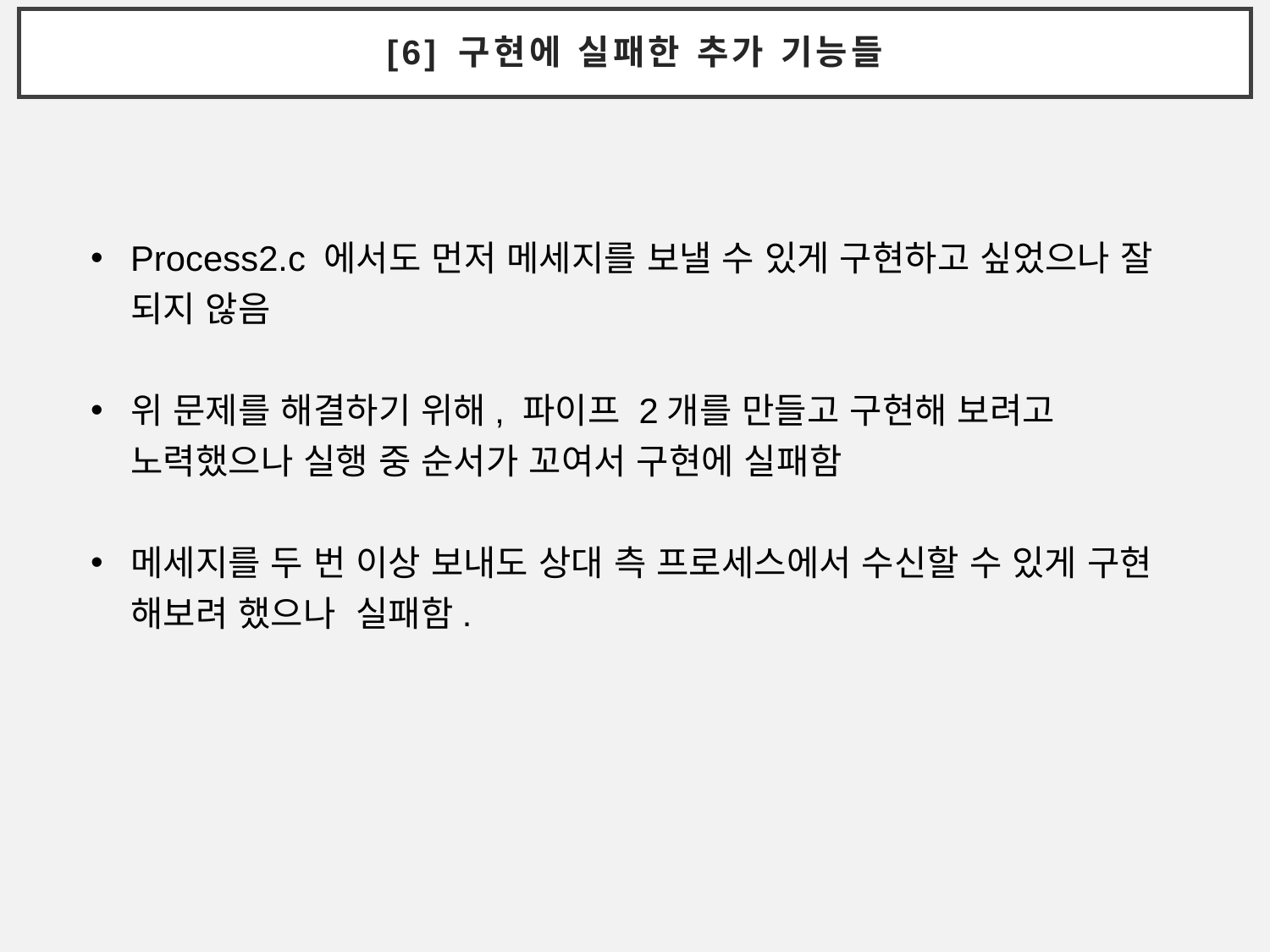

[6] 구현에 실패한 추가 기능들

Process2.c 에서도 먼저 메세지를 보낼 수 있게 구현하고 싶었으나 잘 되지 않음

위 문제를 해결하기 위해, 파이프 2개를 만들고 구현해 보려고 노력했으나 실행 중 순서가 꼬여서 구현에 실패함

메세지를 두 번 이상 보내도 상대 측 프로세스에서 수신할 수 있게 구현 해보려 했으나  실패함.